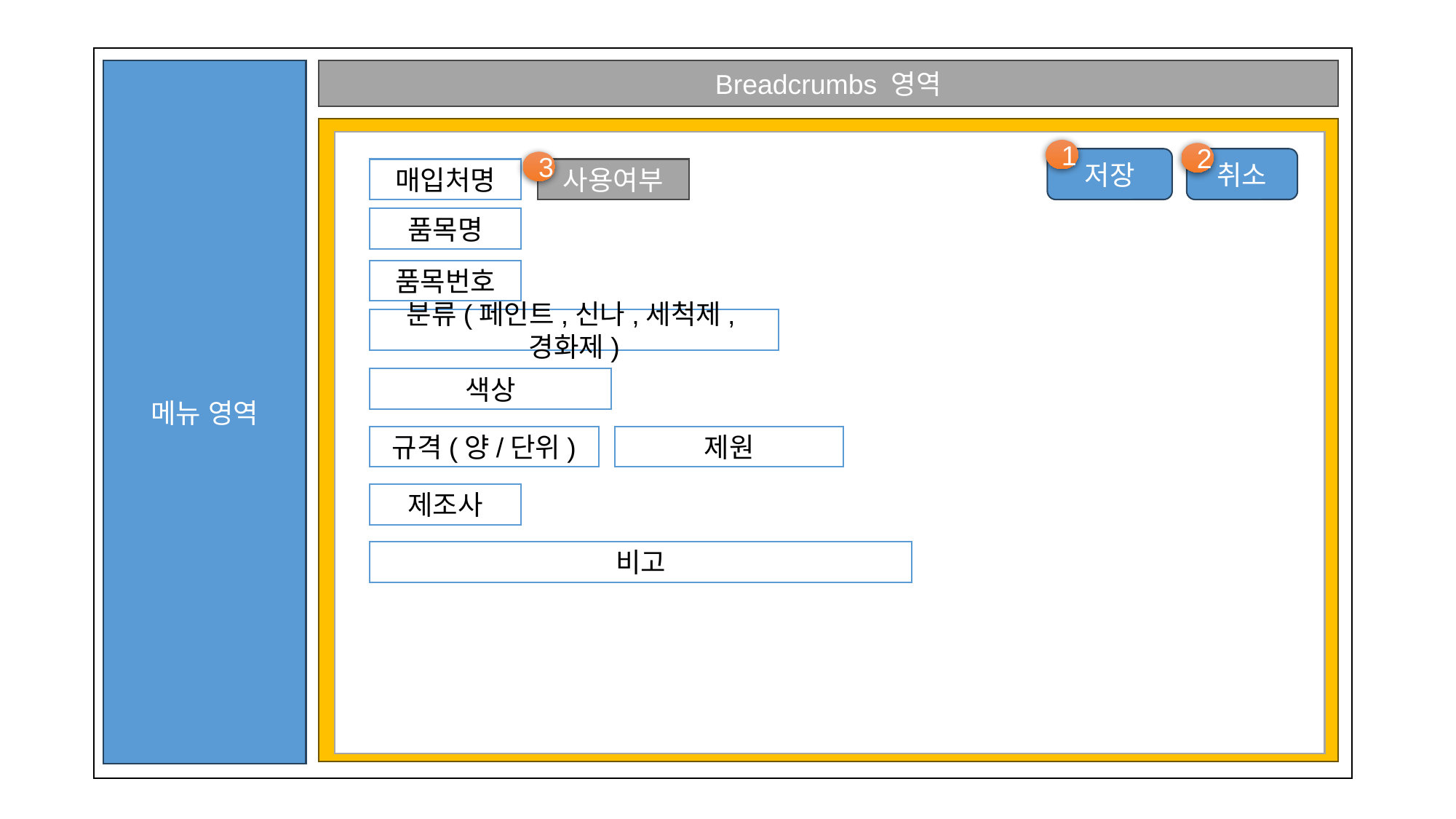

메뉴 영역
Breadcrumbs 영역
Content영역

1
2
저장
취소
3
매입처명
사용여부
품목명
품목번호
분류(페인트,신나,세척제,경화제)
색상
규격(양/단위)
제원
제조사
비고